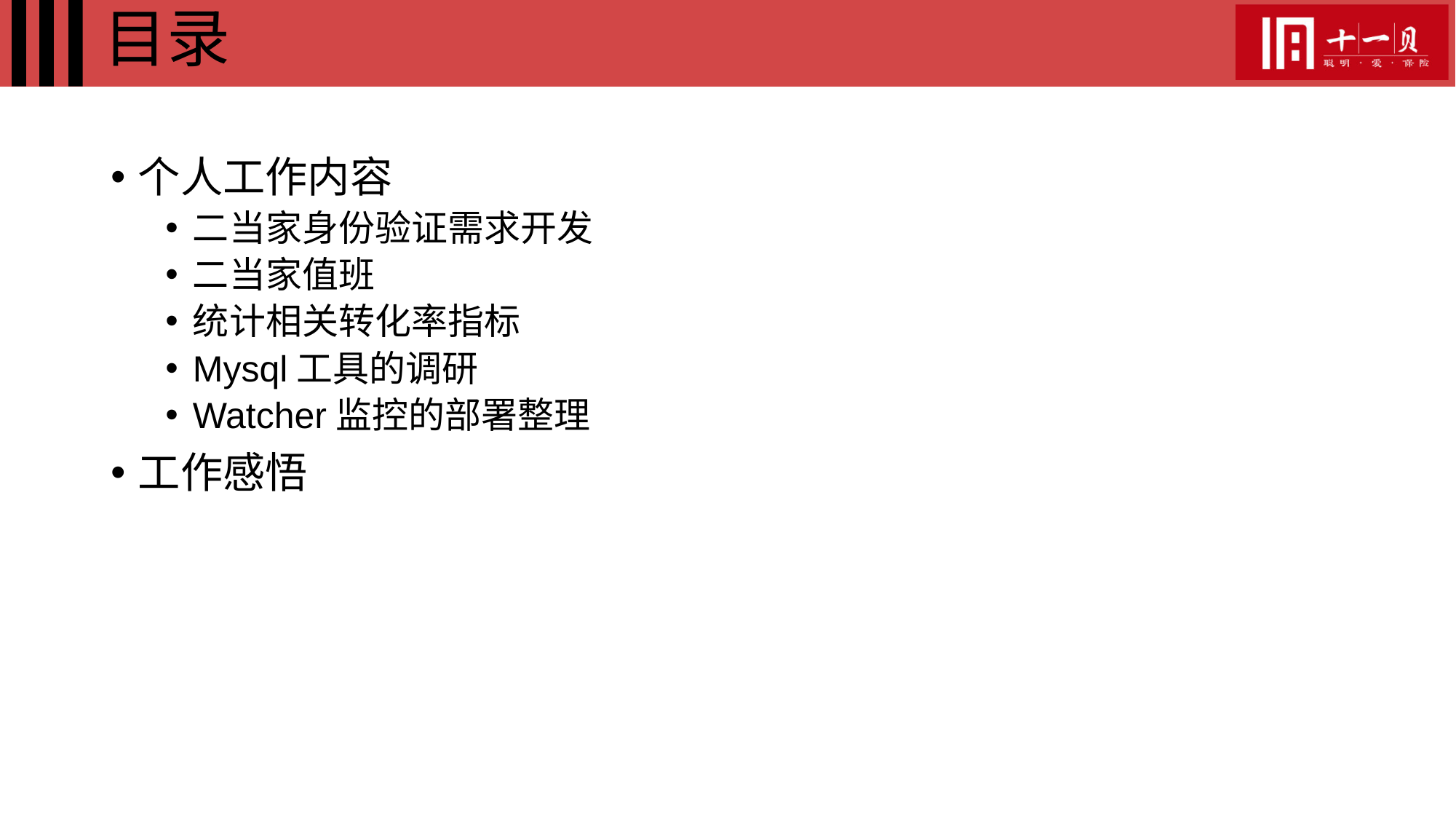

# 目录
个人工作内容
二当家身份验证需求开发
二当家值班
统计相关转化率指标
Mysql工具的调研
Watcher监控的部署整理
工作感悟